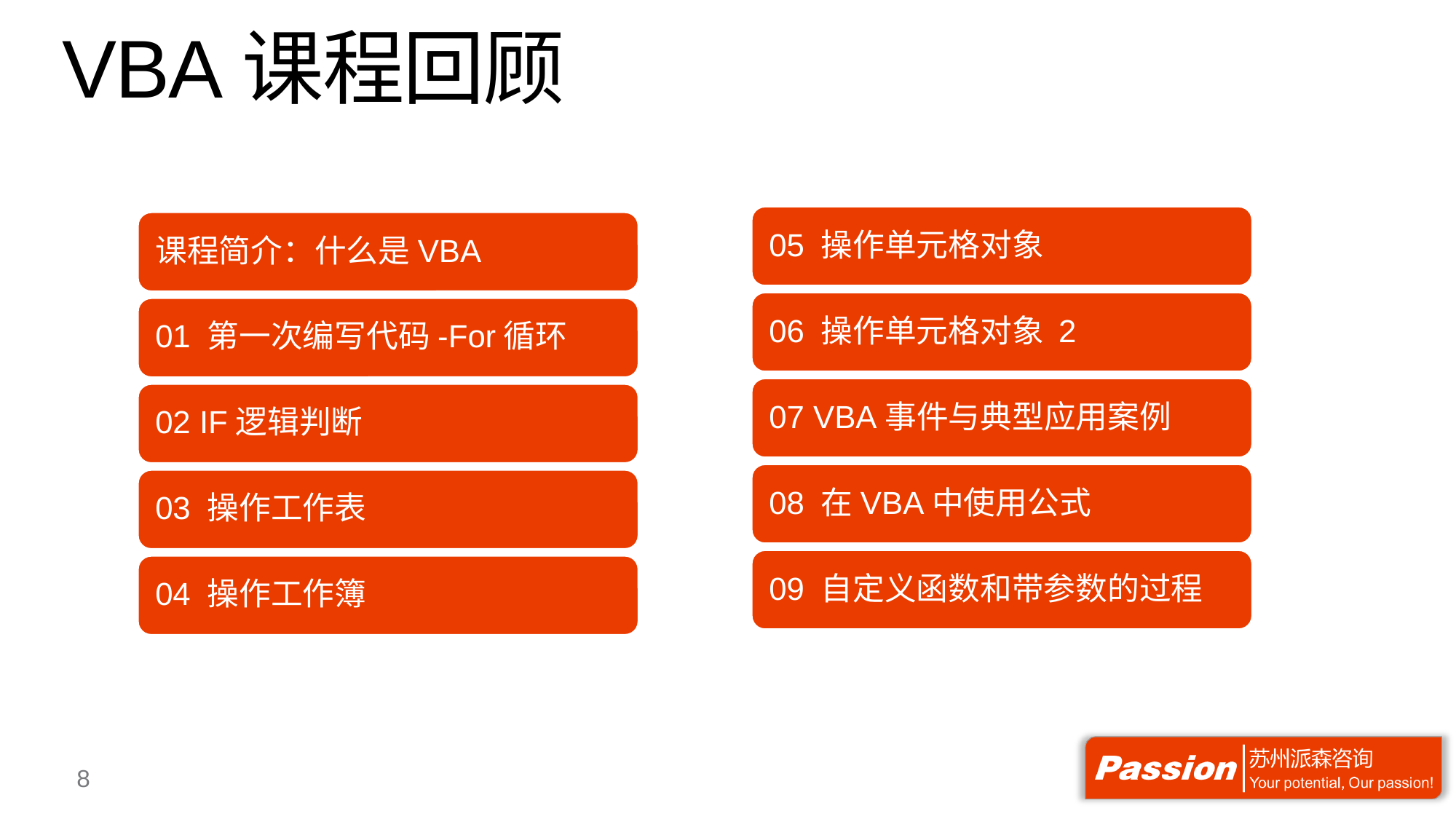

# VBA课程回顾
05 操作单元格对象
06 操作单元格对象 2
07 VBA事件与典型应用案例
08 在VBA中使用公式
09 自定义函数和带参数的过程
课程简介：什么是VBA
01 第一次编写代码-For循环
02 IF逻辑判断
03 操作工作表
04 操作工作簿
8